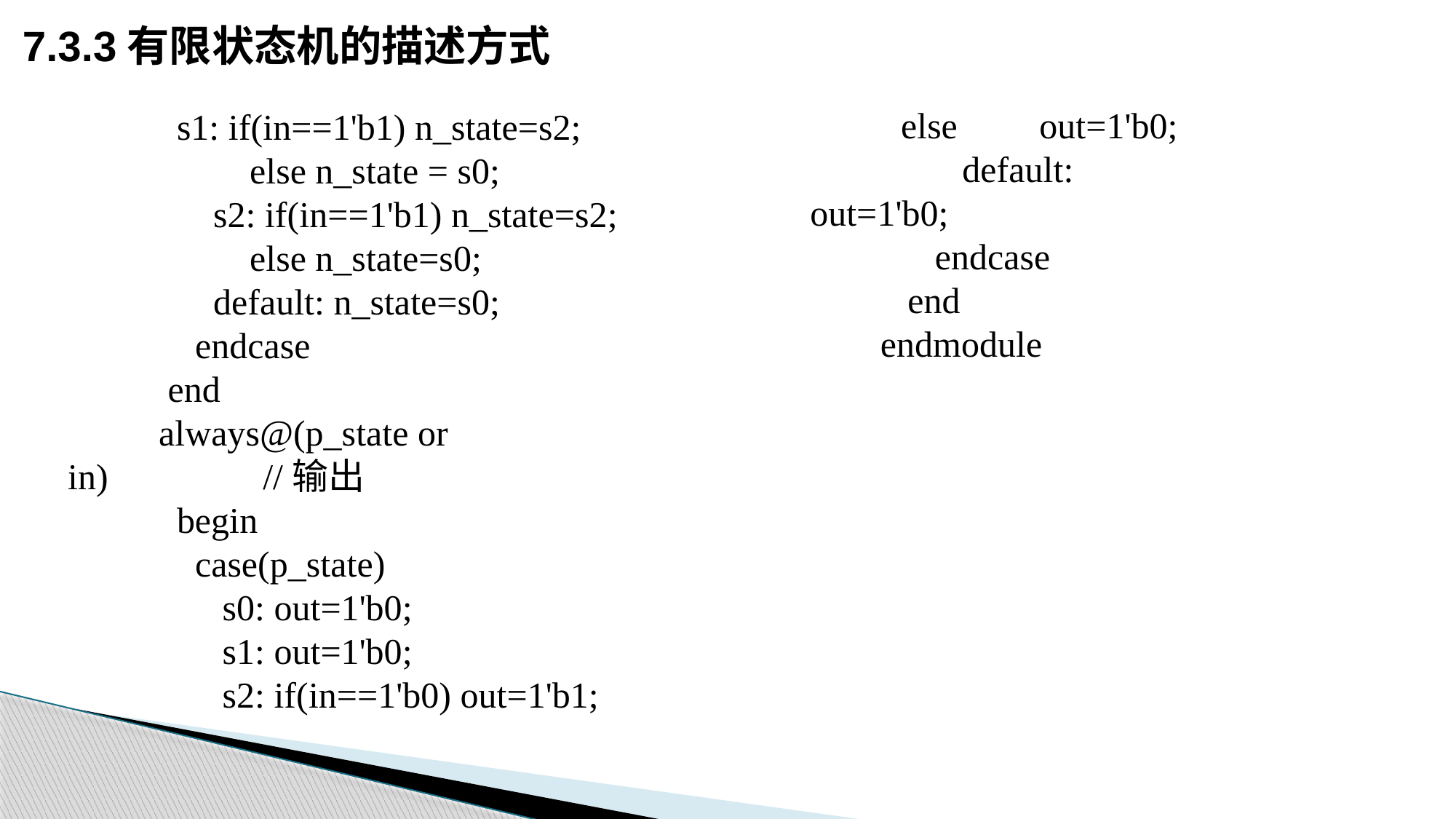

7.3.3有限状态机的描述方式
    s1: if(in==1'b1) n_state=s2;
            else n_state = s0;
        s2: if(in==1'b1) n_state=s2;
            else n_state=s0;
        default: n_state=s0;
      endcase
   end
  always@(p_state or in)                 //输出
    begin
      case(p_state)
         s0: out=1'b0;
         s1: out=1'b0;
         s2: if(in==1'b0) out=1'b1;
  else         out=1'b0;
         default:          out=1'b0;
      endcase
   end
endmodule